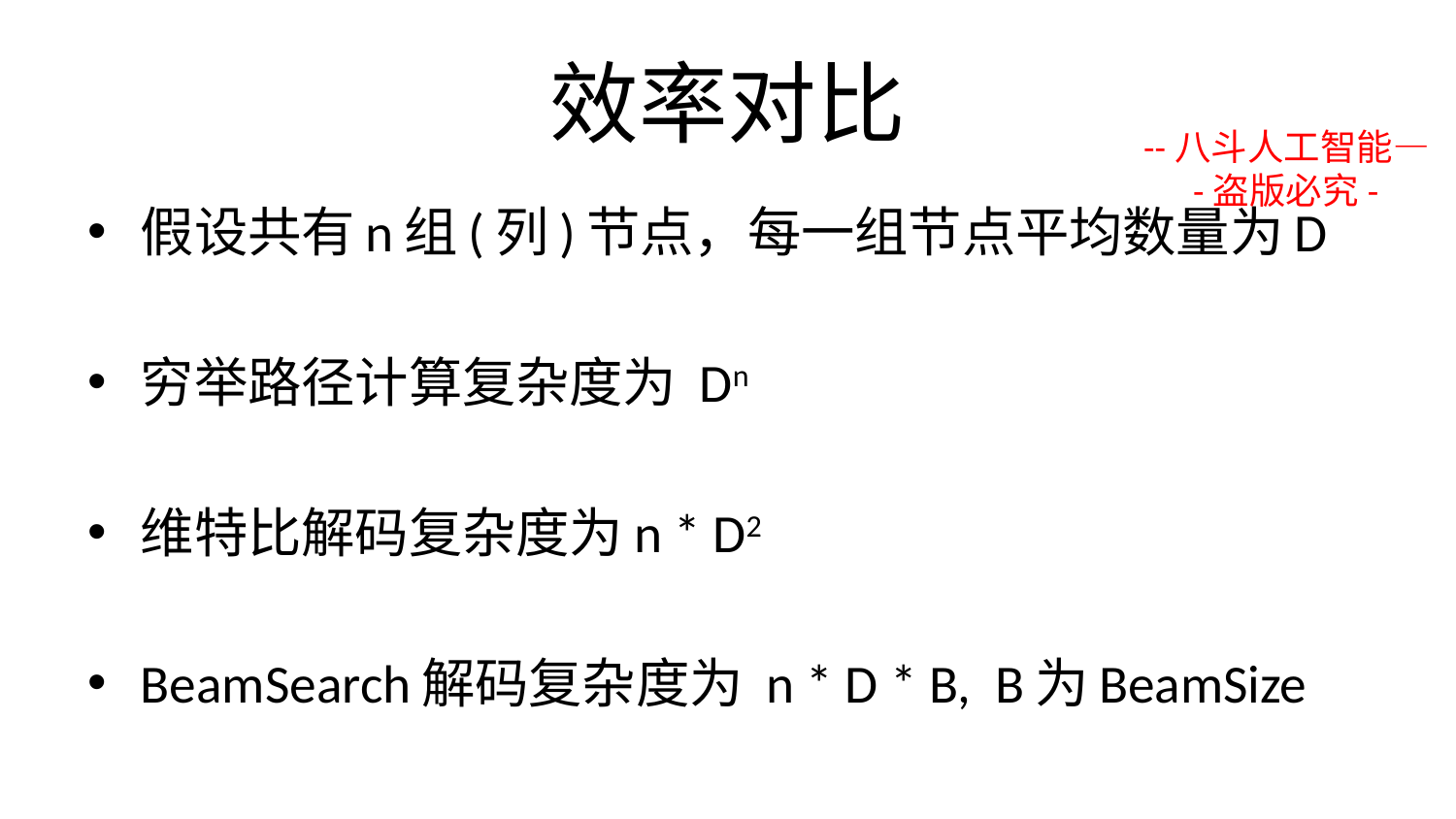

# 效率对比
--八斗人工智能—
      -盗版必究-
假设共有n组(列)节点，每一组节点平均数量为D

穷举路径计算复杂度为 Dn

维特比解码复杂度为n * D2

BeamSearch解码复杂度为 n * D * B,  B为BeamSize